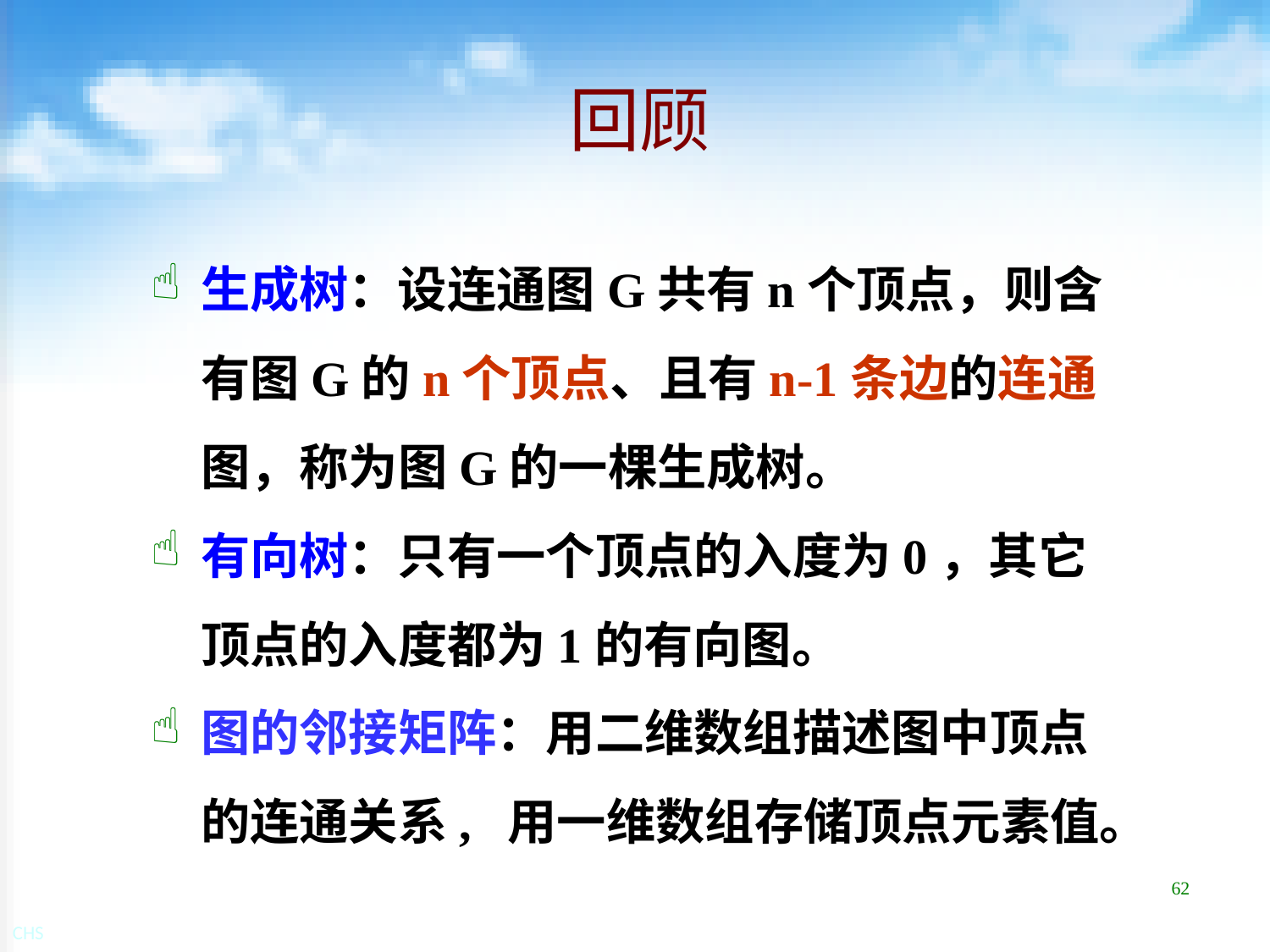

# 回顾
生成树：设连通图G共有n个顶点，则含有图G的n个顶点、且有n-1条边的连通图，称为图G的一棵生成树。
有向树：只有一个顶点的入度为0，其它顶点的入度都为1的有向图。
图的邻接矩阵：用二维数组描述图中顶点的连通关系,  用一维数组存储顶点元素值。

62